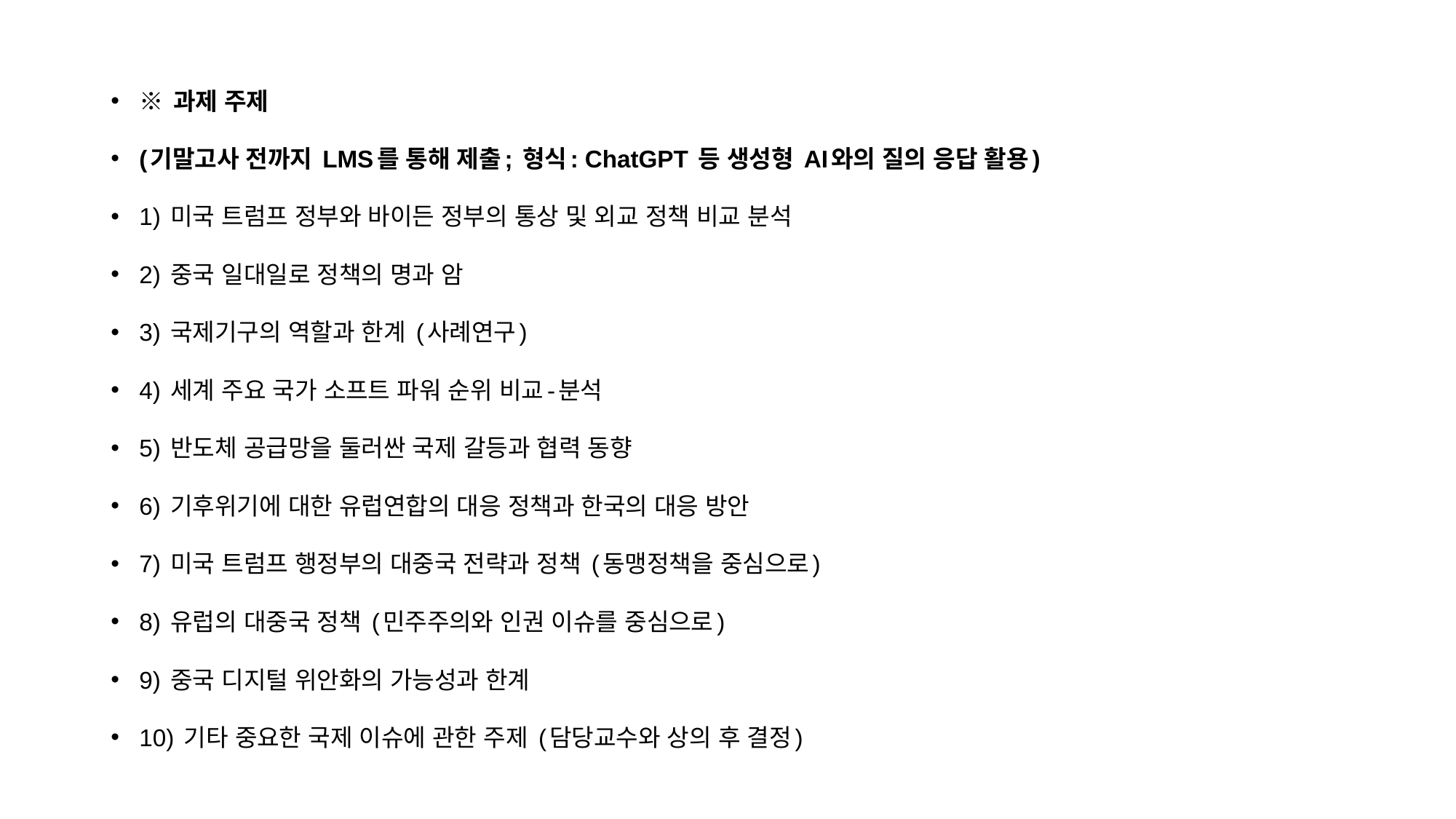

※ 과제 주제
(기말고사 전까지 LMS를 통해 제출; 형식: ChatGPT 등 생성형 AI와의 질의 응답 활용)
1) 미국 트럼프 정부와 바이든 정부의 통상 및 외교 정책 비교 분석
2) 중국 일대일로 정책의 명과 암
3) 국제기구의 역할과 한계 (사례연구)
4) 세계 주요 국가 소프트 파워 순위 비교-분석
5) 반도체 공급망을 둘러싼 국제 갈등과 협력 동향
6) 기후위기에 대한 유럽연합의 대응 정책과 한국의 대응 방안
7) 미국 트럼프 행정부의 대중국 전략과 정책 (동맹정책을 중심으로)
8) 유럽의 대중국 정책 (민주주의와 인권 이슈를 중심으로)
9) 중국 디지털 위안화의 가능성과 한계
10) 기타 중요한 국제 이슈에 관한 주제 (담당교수와 상의 후 결정)